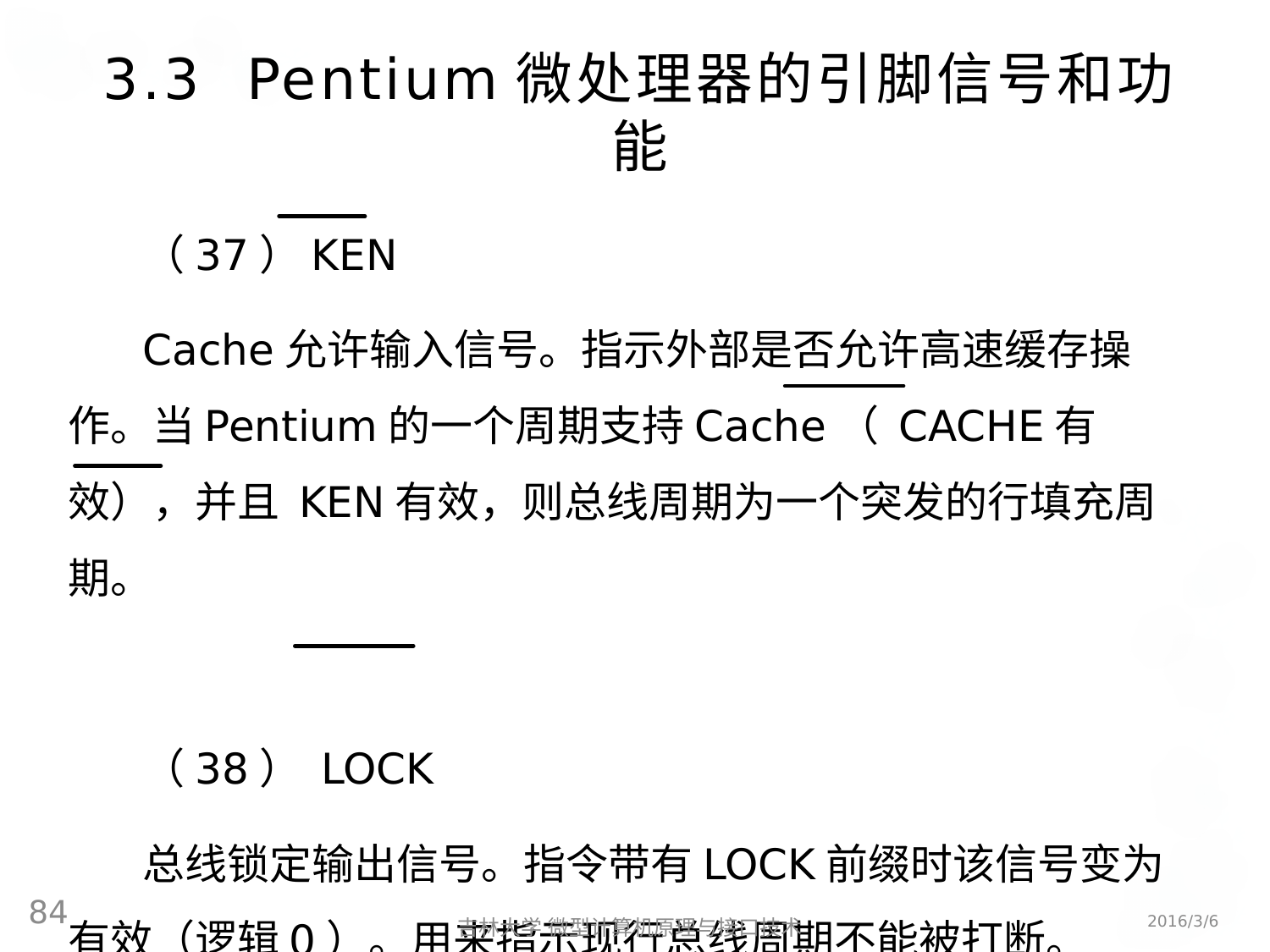

# 3.3  Pentium微处理器的引脚信号和功能
（37）KEN
Cache允许输入信号。指示外部是否允许高速缓存操作。当Pentium的一个周期支持Cache（ CACHE有效），并且 KEN有效，则总线周期为一个突发的行填充周期。

（38） LOCK
总线锁定输出信号。指令带有LOCK前缀时该信号变为有效（逻辑0）。用来指示现行总线周期不能被打断。
84
2016/3/6
吉林大学 微型计算机原理与接口技术